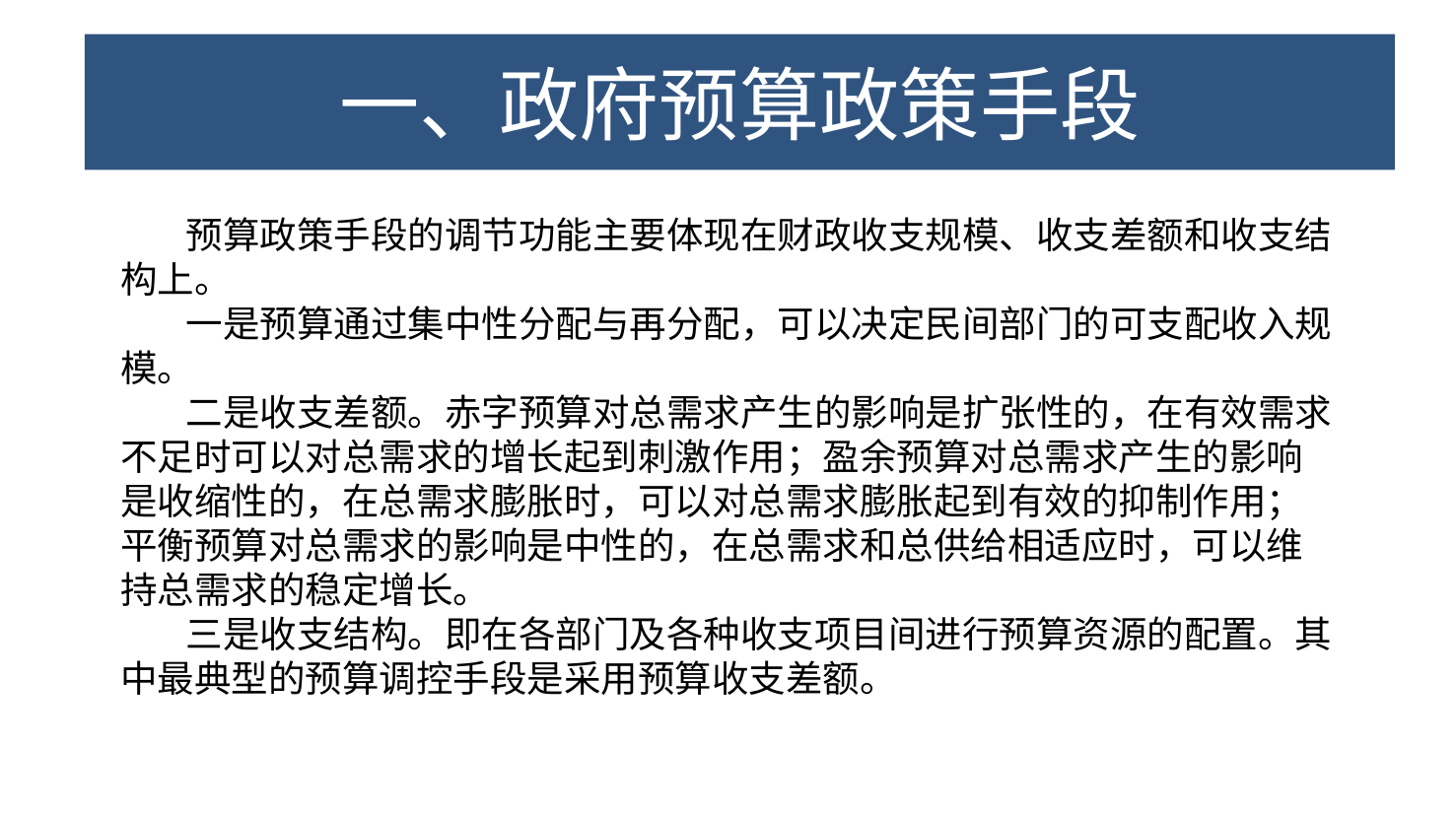

一、预算政策手段
一、政府预算政策手段
预算政策手段的调节功能主要体现在财政收支规模、收支差额和收支结构上。
一是预算通过集中性分配与再分配，可以决定民间部门的可支配收入规模。
二是收支差额。赤字预算对总需求产生的影响是扩张性的，在有效需求不足时可以对总需求的增长起到刺激作用；盈余预算对总需求产生的影响是收缩性的，在总需求膨胀时，可以对总需求膨胀起到有效的抑制作用；平衡预算对总需求的影响是中性的，在总需求和总供给相适应时，可以维持总需求的稳定增长。
三是收支结构。即在各部门及各种收支项目间进行预算资源的配置。其中最典型的预算调控手段是采用预算收支差额。